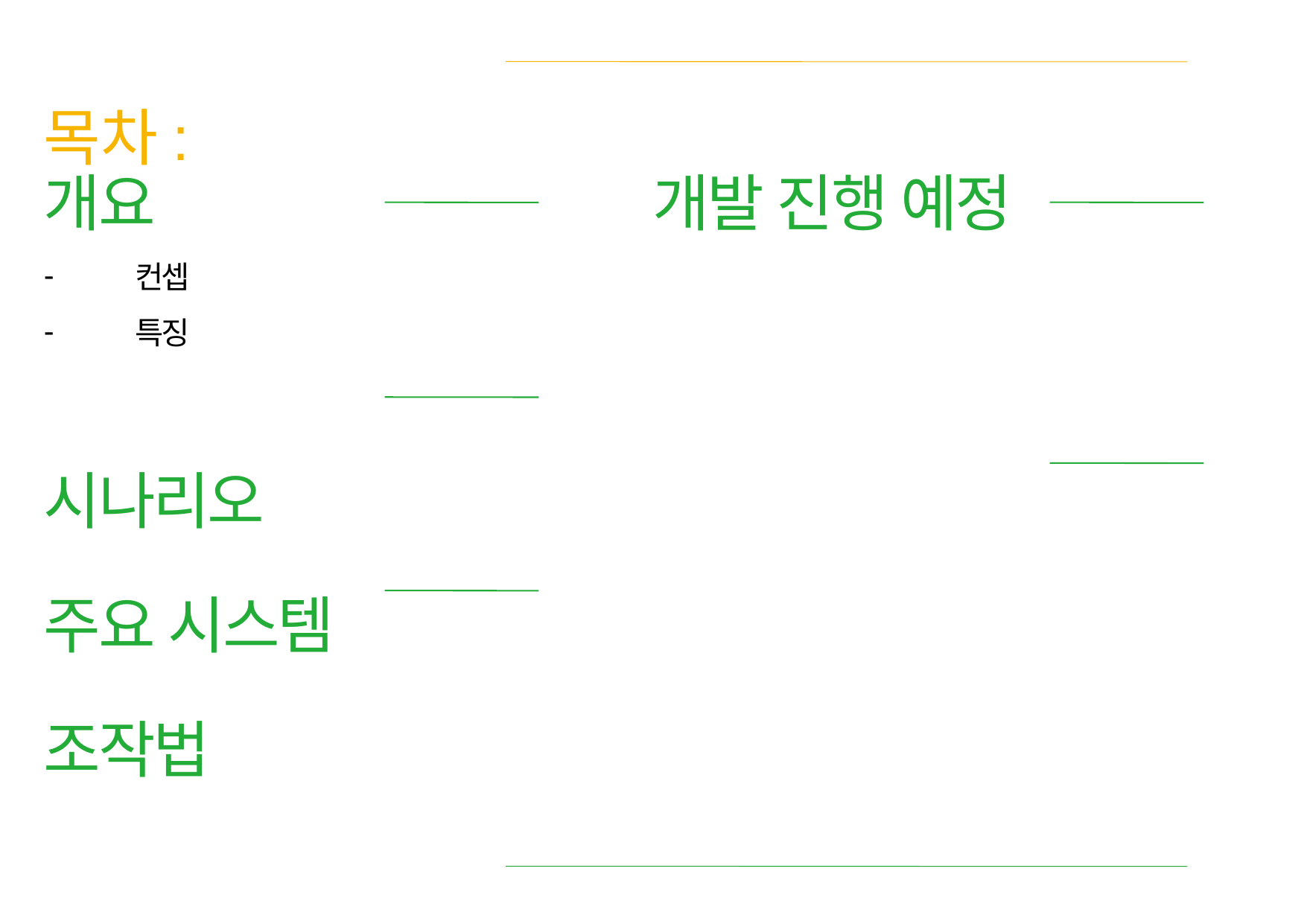

개요
컨셉
특징

시나리오

주요 시스템

조작법

개발 진행 예정